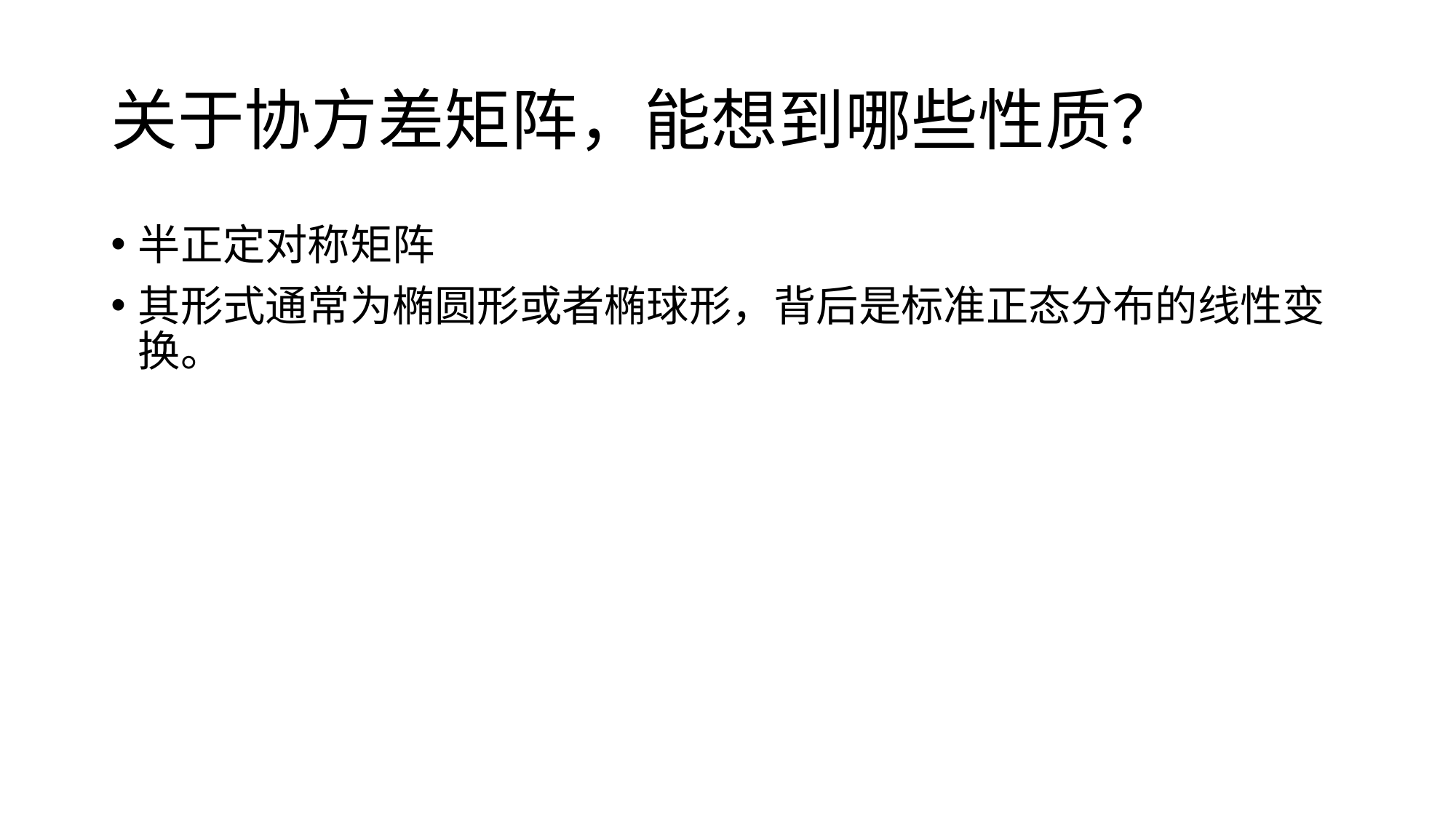

# 关于协方差矩阵，能想到哪些性质？
半正定对称矩阵
其形式通常为椭圆形或者椭球形，背后是标准正态分布的线性变换。